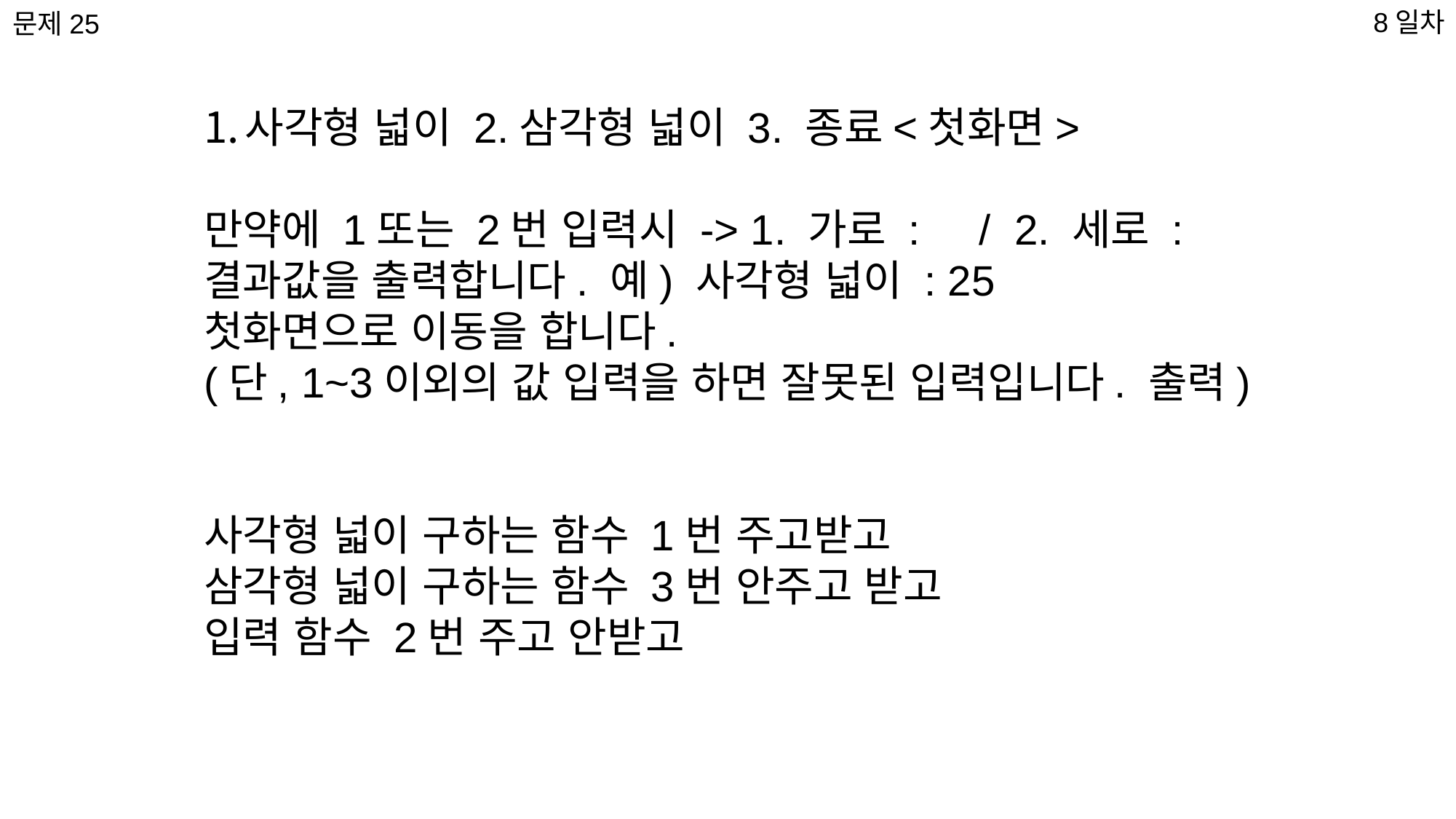

8일차
문제25
사각형 넓이 2.삼각형 넓이 3. 종료<첫화면>

만약에 1또는 2번 입력시 -> 1. 가로 :     /  2. 세로 :
결과값을 출력합니다. 예) 사각형 넓이 : 25
첫화면으로 이동을 합니다.
(단, 1~3이외의 값 입력을 하면 잘못된 입력입니다. 출력)

사각형 넓이 구하는 함수 1번 주고받고
삼각형 넓이 구하는 함수 3번 안주고 받고
입력 함수 2번 주고 안받고